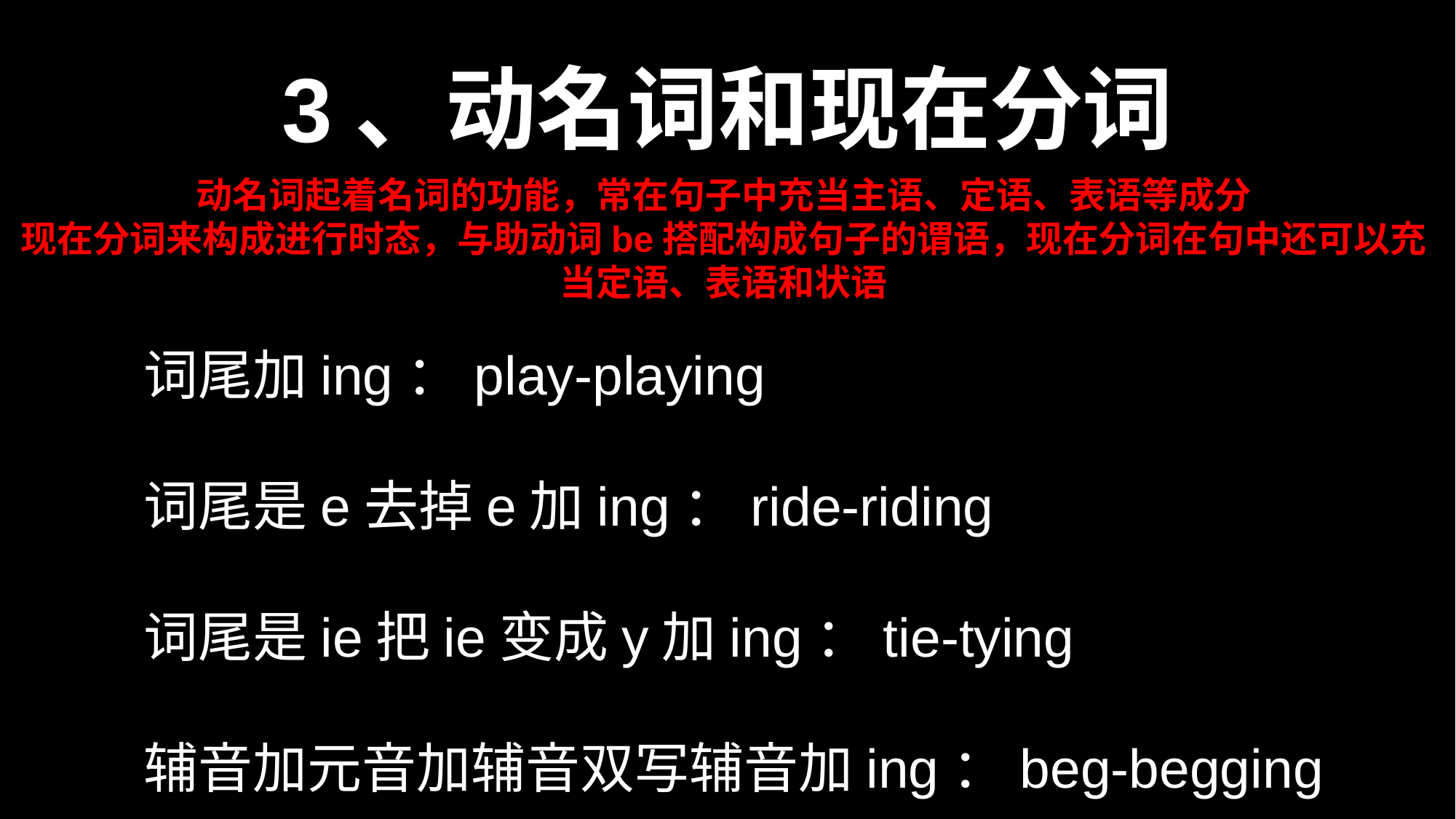

3、动名词和现在分词
动名词起着名词的功能，常在句子中充当主语、定语、表语等成分
现在分词来构成进行时态，与助动词be搭配构成句子的谓语，现在分词在句中还可以充当定语、表语和状语
词尾加ing：play-playing

词尾是e去掉e加ing：ride-riding

词尾是ie把ie变成y加ing：tie-tying

辅音加元音加辅音双写辅音加ing：beg-begging